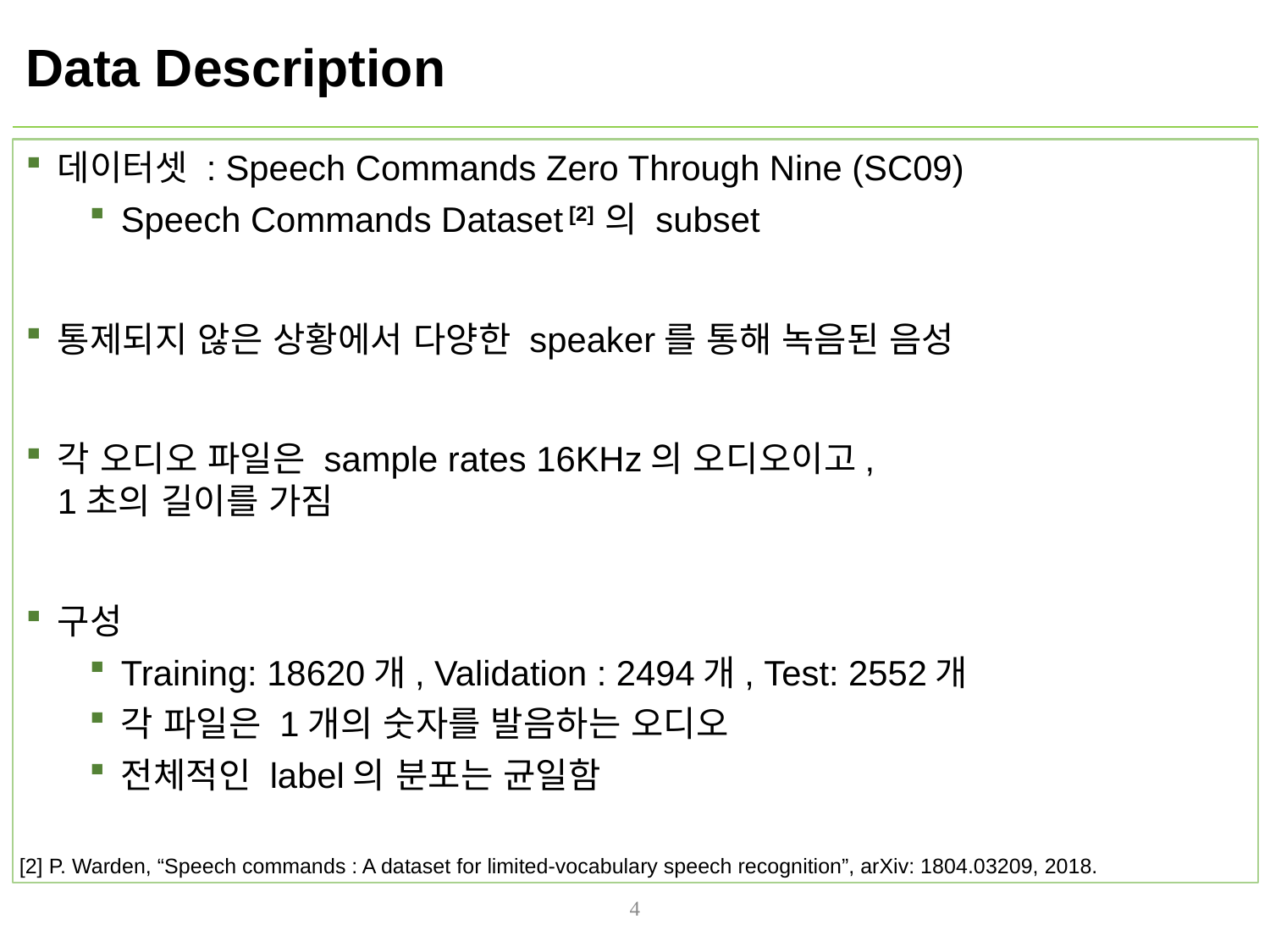

# Data Description
데이터셋 : Speech Commands Zero Through Nine (SC09)
Speech Commands Dataset [2] 의 subset

통제되지 않은 상황에서 다양한 speaker를 통해 녹음된 음성

각 오디오 파일은 sample rates 16KHz의 오디오이고,
1초의 길이를 가짐

구성
Training: 18620개, Validation : 2494개, Test: 2552개
각 파일은 1개의 숫자를 발음하는 오디오
전체적인 label의 분포는 균일함
[2] P. Warden, “Speech commands : A dataset for limited-vocabulary speech recognition”, arXiv: 1804.03209, 2018.
4